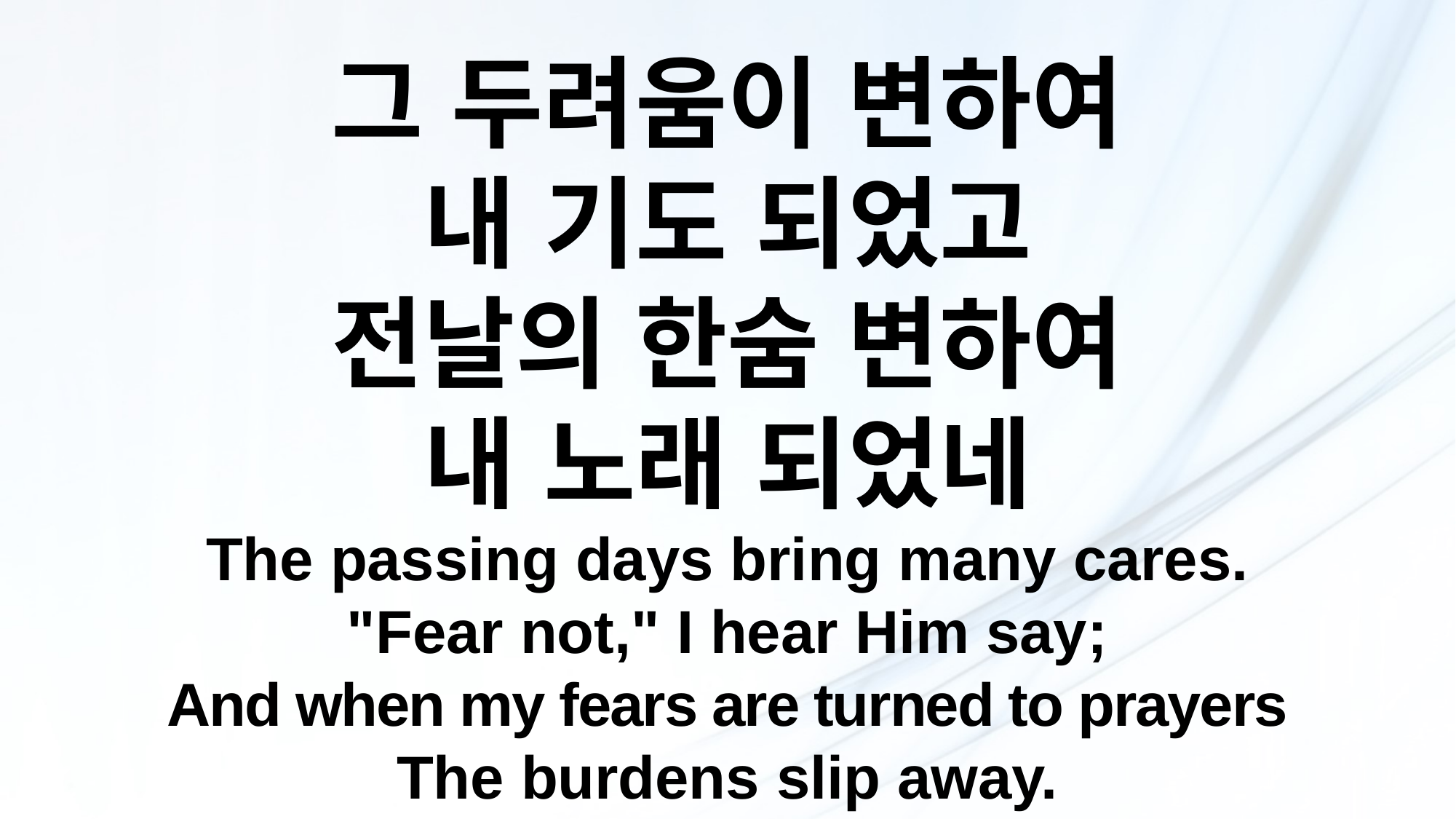

그 두려움이 변하여
내 기도 되었고
전날의 한숨 변하여
내 노래 되었네
The passing days bring many cares.
"Fear not," I hear Him say;
And when my fears are turned to prayers
The burdens slip away.